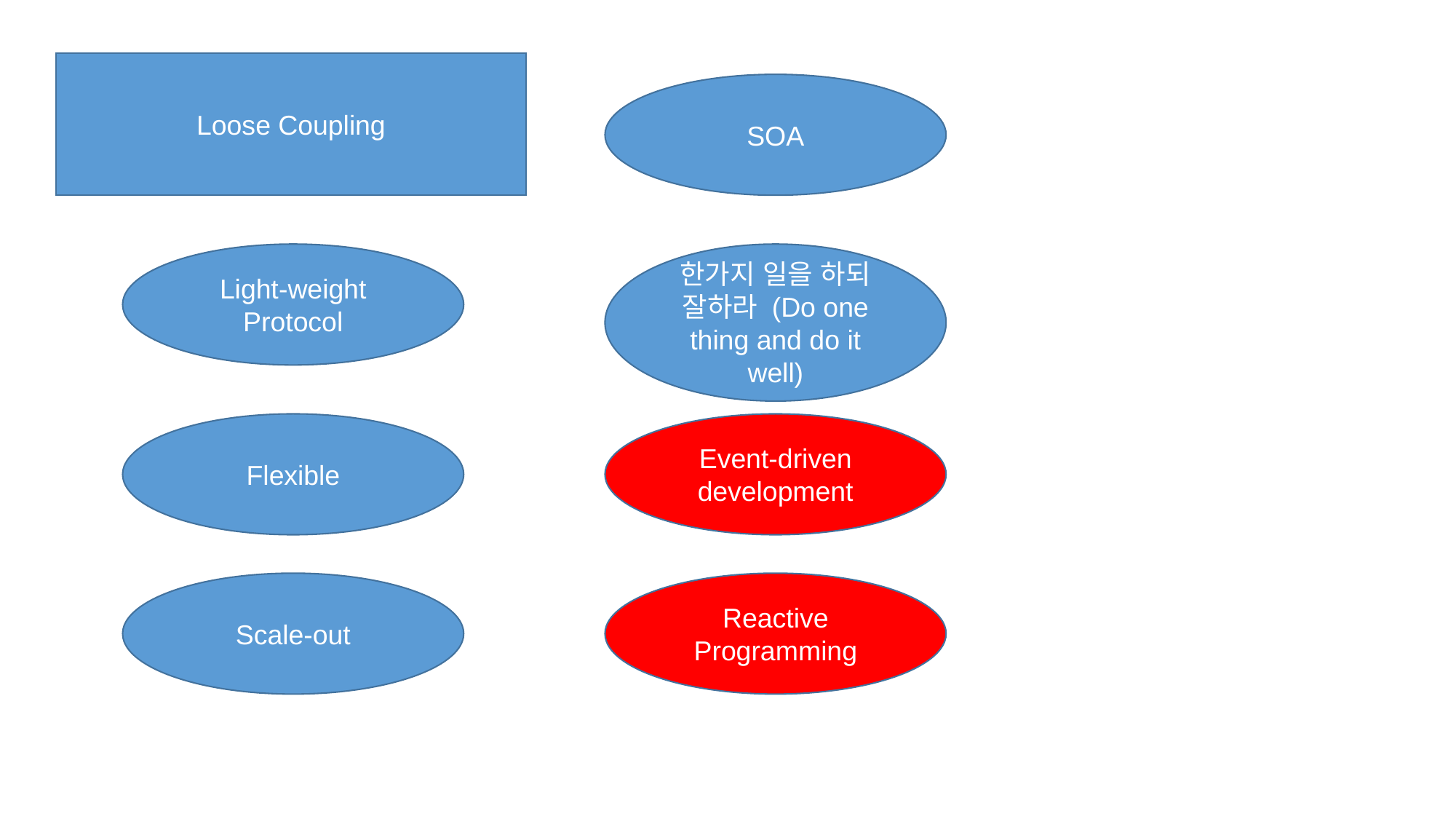

Loose Coupling
SOA
Light-weight Protocol
한가지 일을 하되 잘하라 (Do one thing and do it well)
Flexible
Event-driven development
Scale-out
Reactive Programming